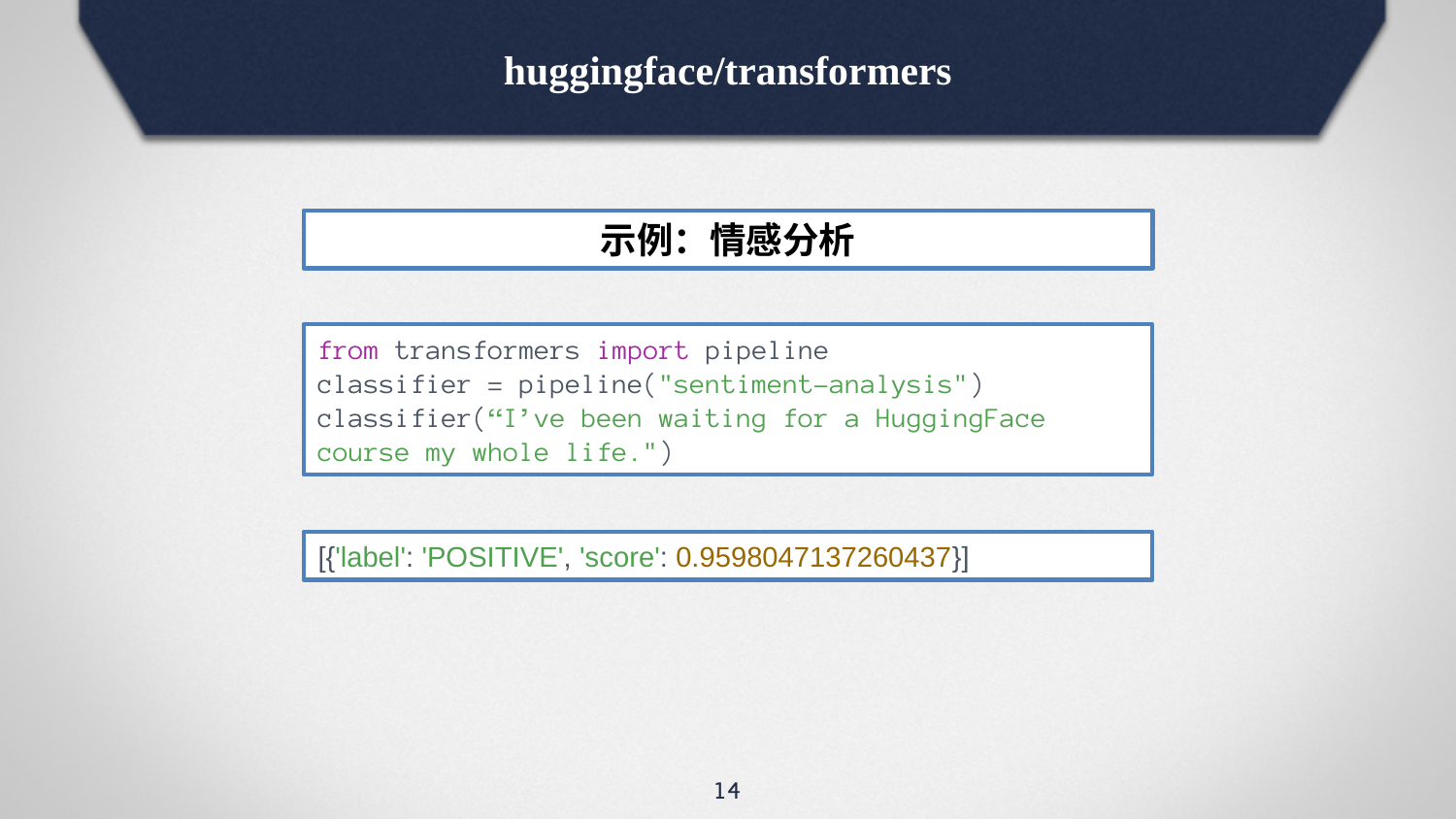

huggingface/transformers
示例：情感分析
from transformers import pipeline
classifier = pipeline("sentiment-analysis")
classifier(“I’ve been waiting for a HuggingFace course my whole life.")
[{'label': 'POSITIVE', 'score': 0.9598047137260437}]
14